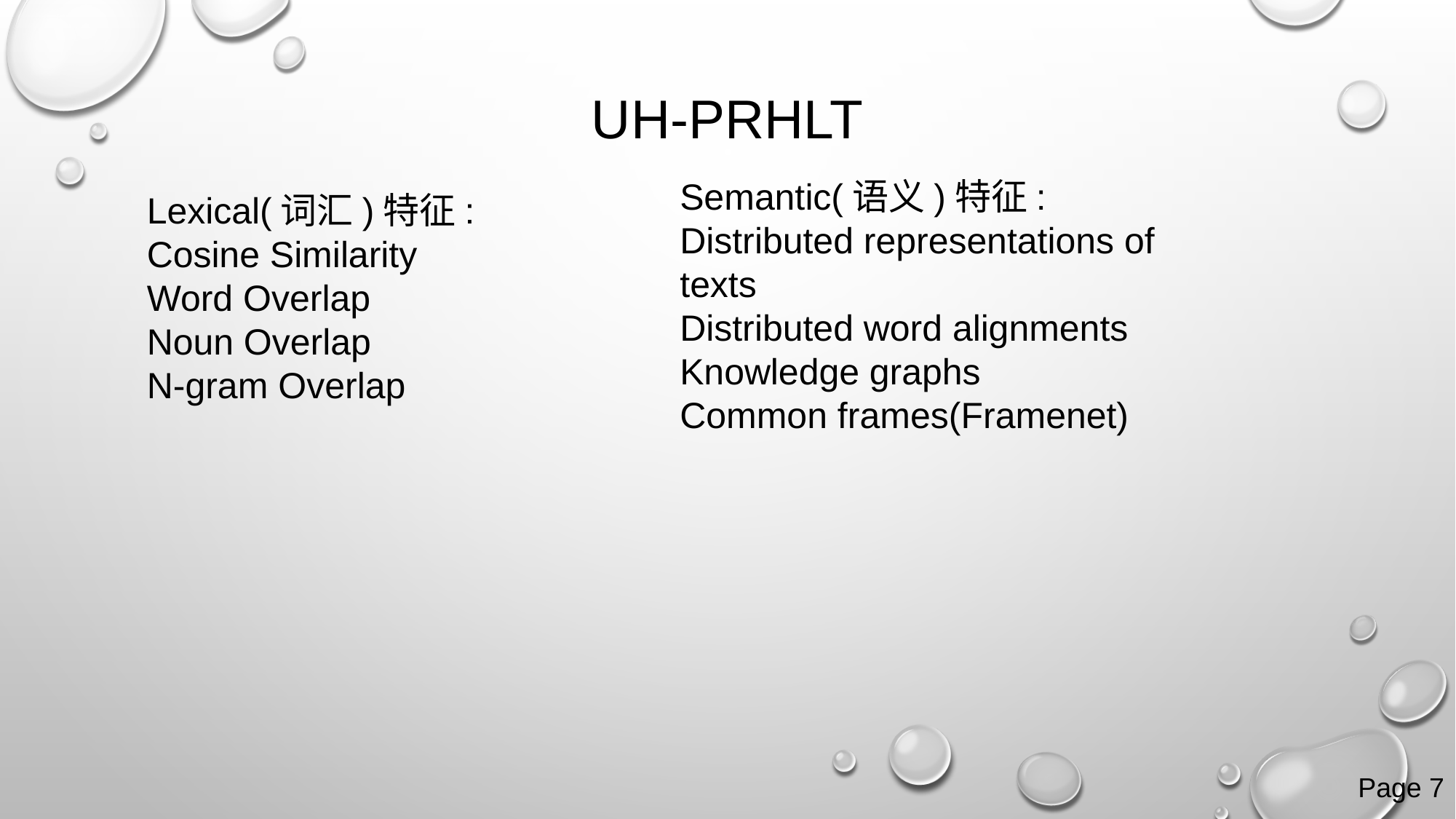

# UH-PRHLT
Semantic(语义)特征:
Distributed representations of texts
Distributed word alignments
Knowledge graphs
Common frames(Framenet)
Lexical(词汇)特征:
Cosine Similarity
Word Overlap
Noun Overlap
N-gram Overlap
Page 7